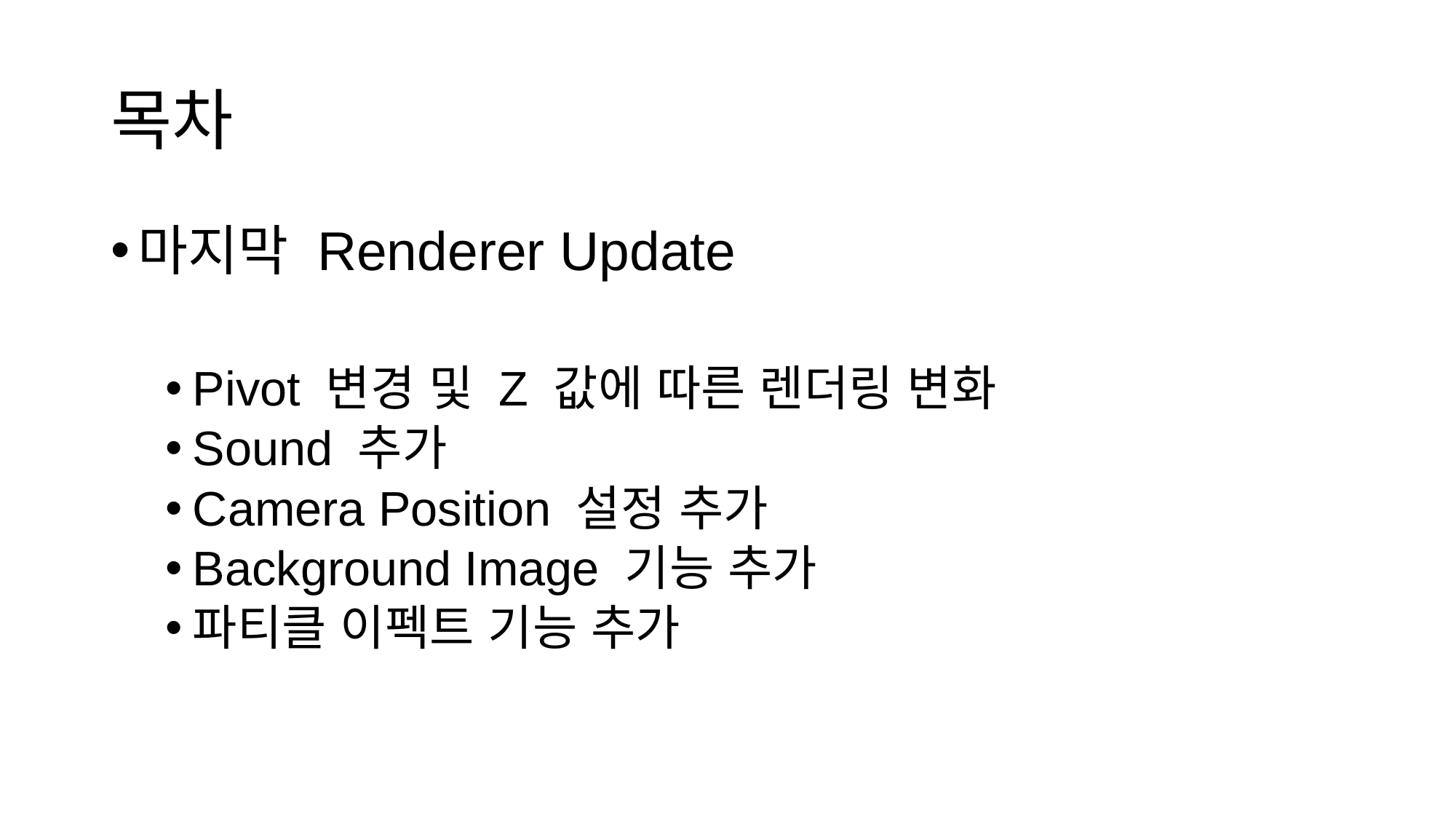

# 목차
마지막 Renderer Update

Pivot 변경 및 Z 값에 따른 렌더링 변화
Sound 추가
Camera Position 설정 추가
Background Image 기능 추가
파티클 이펙트 기능 추가